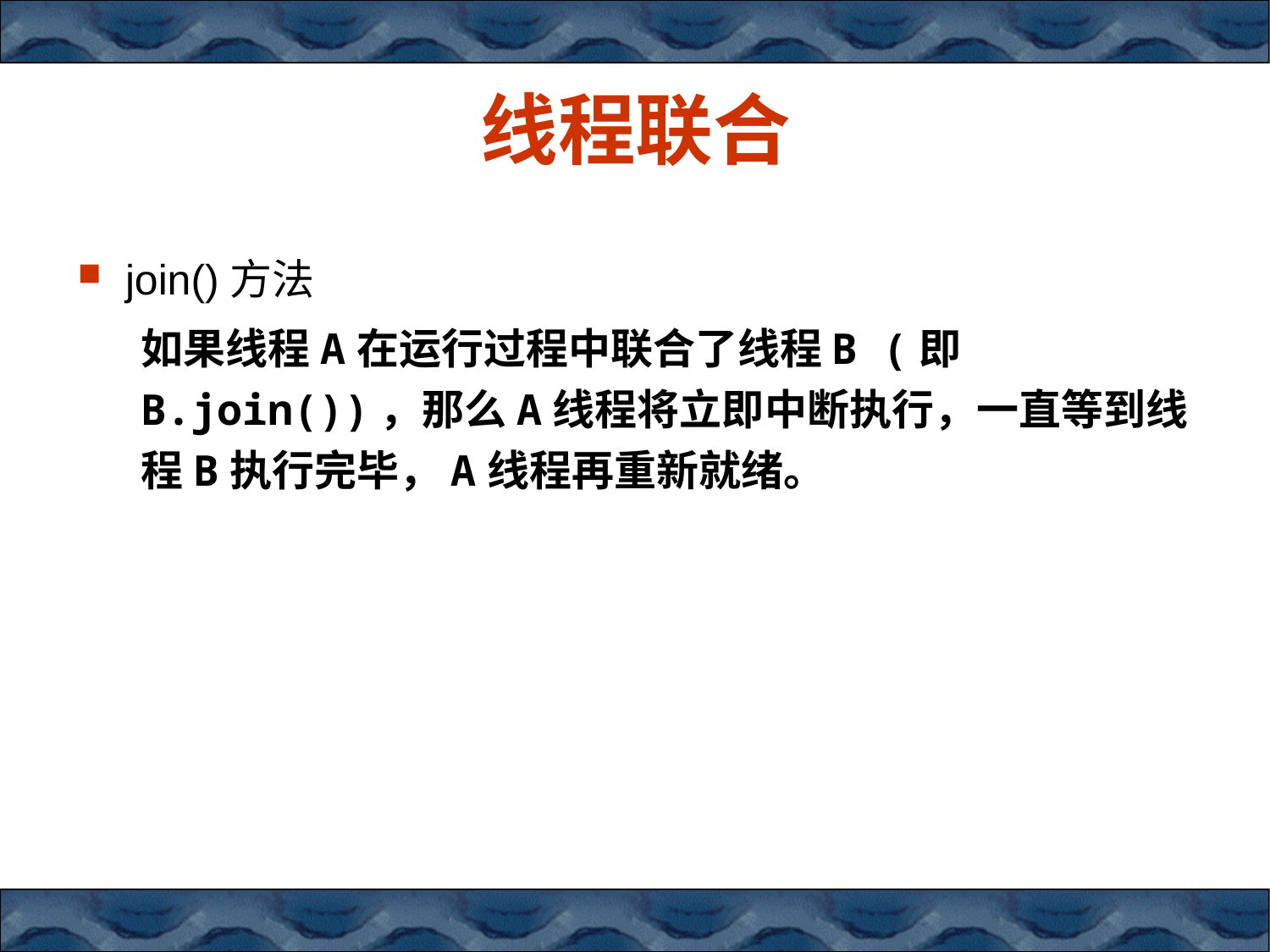

# 线程联合
join()方法
如果线程A在运行过程中联合了线程B (即 B.join())，那么A线程将立即中断执行，一直等到线程B执行完毕，A线程再重新就绪。